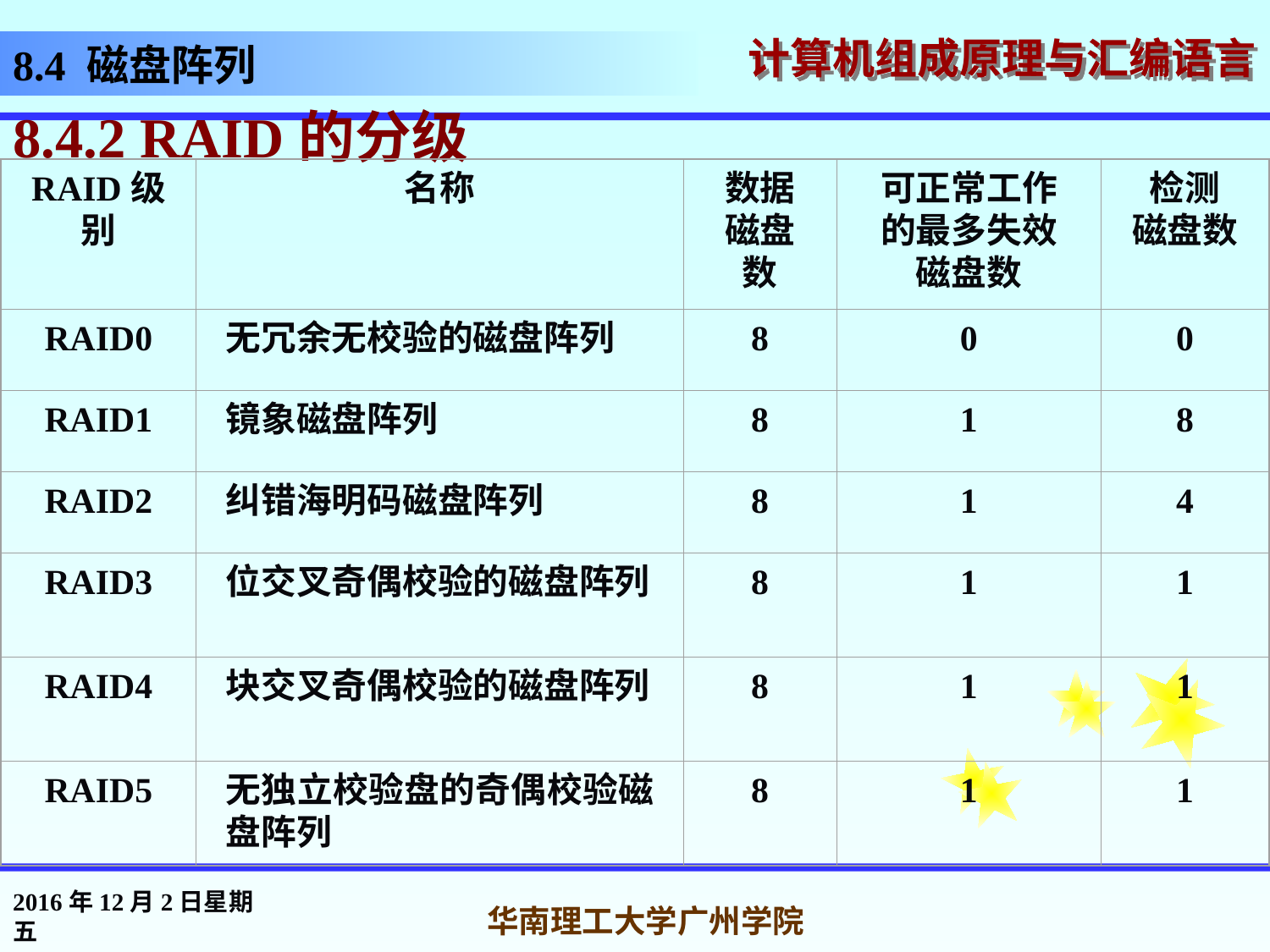

# 8.4 磁盘阵列
8.4.2 RAID的分级

RAID级别

名称

数据
磁盘数

可正常工作的最多失效磁盘数

检测
磁盘数

RAID0

无冗余无校验的磁盘阵列

8

0

0

RAID1

镜象磁盘阵列

8

1

8

RAID2

纠错海明码磁盘阵列

8

1

4

RAID3

位交叉奇偶校验的磁盘阵列

8

1

1

RAID4

块交叉奇偶校验的磁盘阵列

8

1

1

RAID5

无独立校验盘的奇偶校验磁盘阵列

8

1

1

2016年12月2日星期五
华南理工大学广州学院